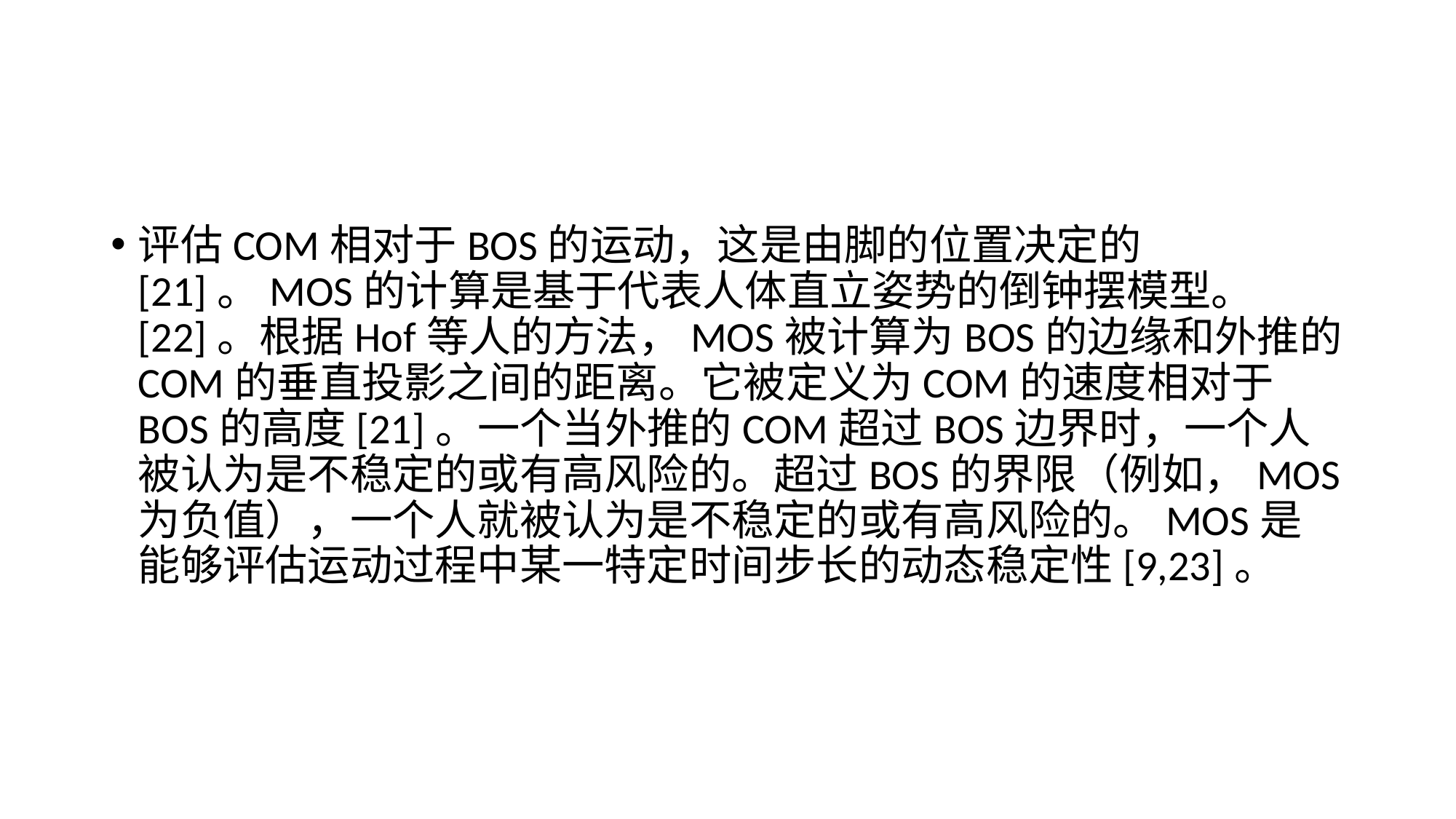

#
评估COM相对于BOS的运动，这是由脚的位置决定的[21]。MOS的计算是基于代表人体直立姿势的倒钟摆模型。[22]。根据Hof等人的方法，MOS被计算为BOS的边缘和外推的COM的垂直投影之间的距离。它被定义为COM的速度相对于BOS的高度[21]。一个当外推的COM超过BOS边界时，一个人被认为是不稳定的或有高风险的。超过BOS的界限（例如，MOS为负值），一个人就被认为是不稳定的或有高风险的。MOS是能够评估运动过程中某一特定时间步长的动态稳定性[9,23]。